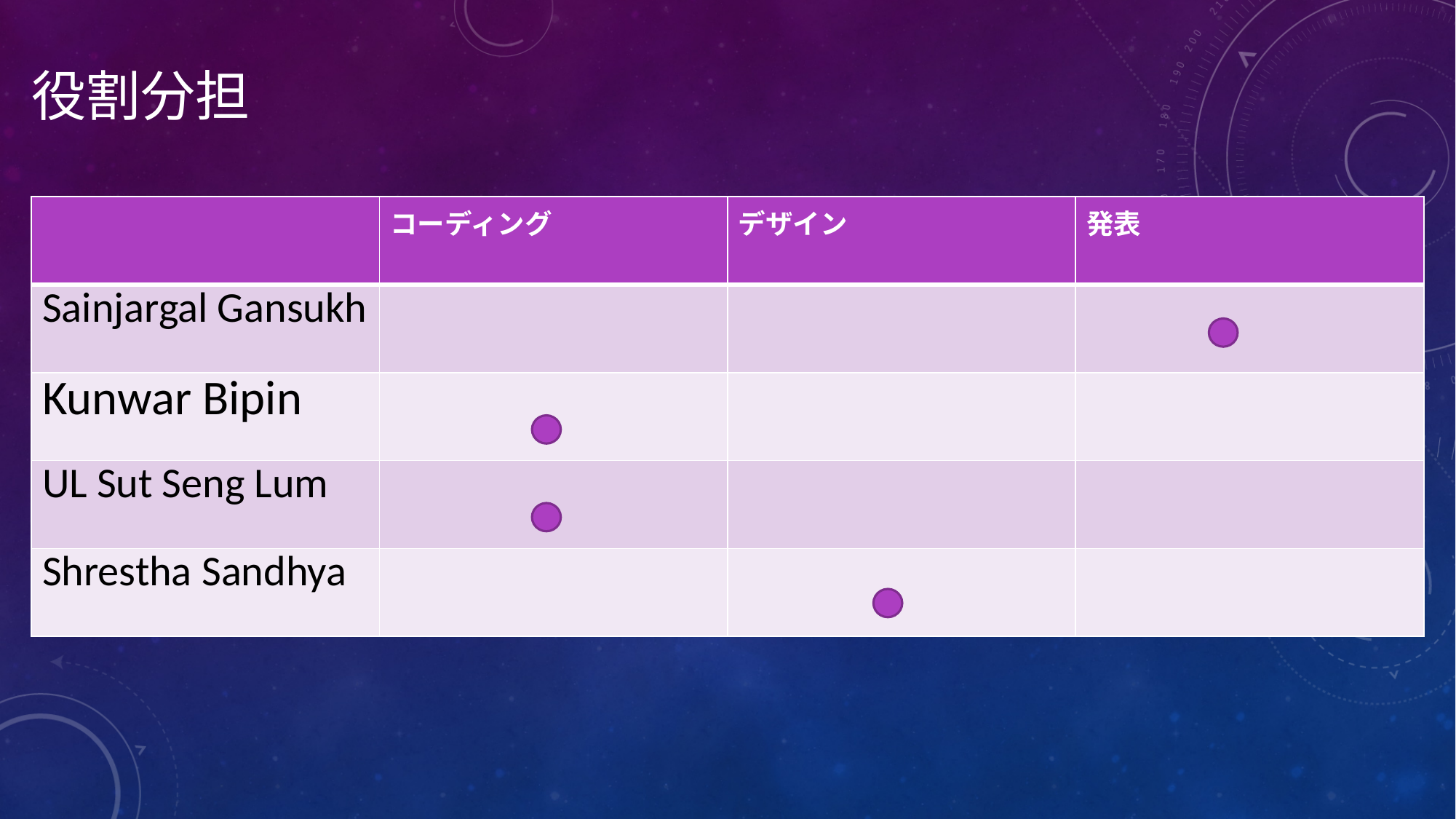

# 役割分担
|  | コーディング | デザイン | 発表 |
| --- | --- | --- | --- |
| Sainjargal Gansukh |  |  |  |
| Kunwar Bipin |  |  |  |
| UL Sut Seng Lum |  |  |  |
| Shrestha Sandhya |  |  |  |